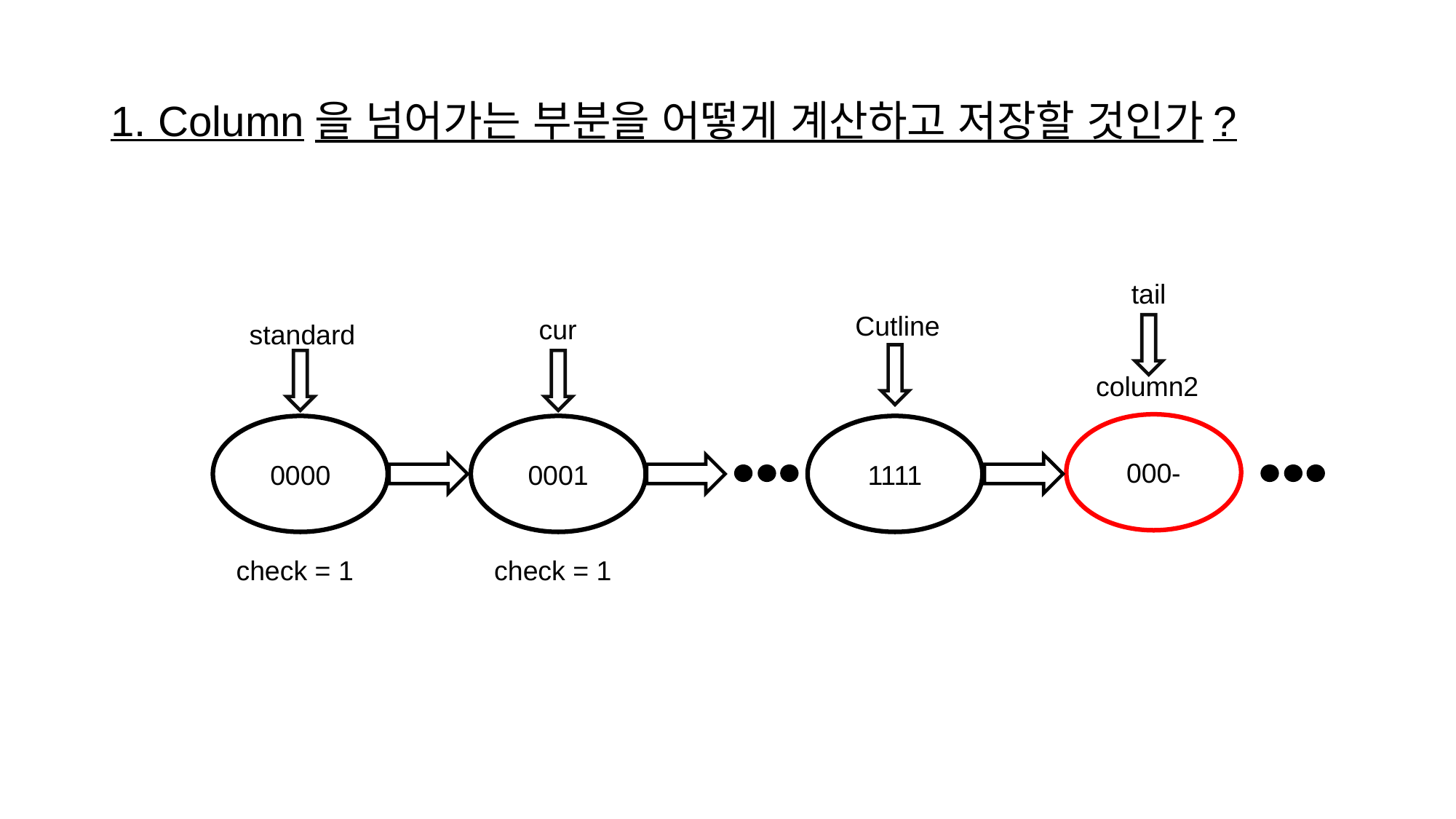

# 1. Column을 넘어가는 부분을 어떻게 계산하고 저장할 것인가?
tail
Cutline
cur
standard

column2
000-
0000
0001
1111

check = 1
check = 1